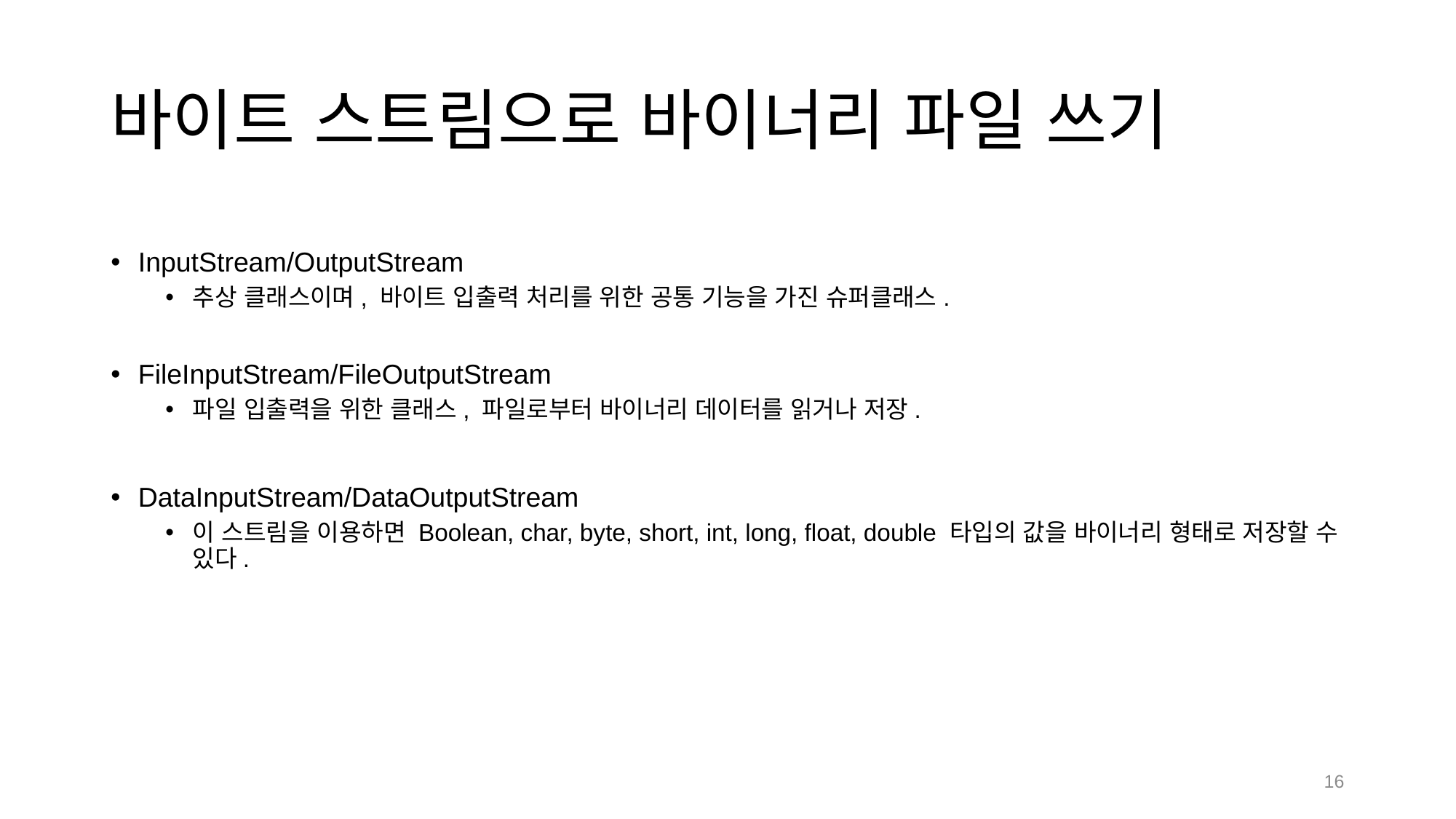

# 바이트 스트림으로 바이너리 파일 쓰기
InputStream/OutputStream
추상 클래스이며, 바이트 입출력 처리를 위한 공통 기능을 가진 슈퍼클래스.

FileInputStream/FileOutputStream
파일 입출력을 위한 클래스, 파일로부터 바이너리 데이터를 읽거나 저장.

DataInputStream/DataOutputStream
이 스트림을 이용하면 Boolean, char, byte, short, int, long, float, double 타입의 값을 바이너리 형태로 저장할 수 있다.

16